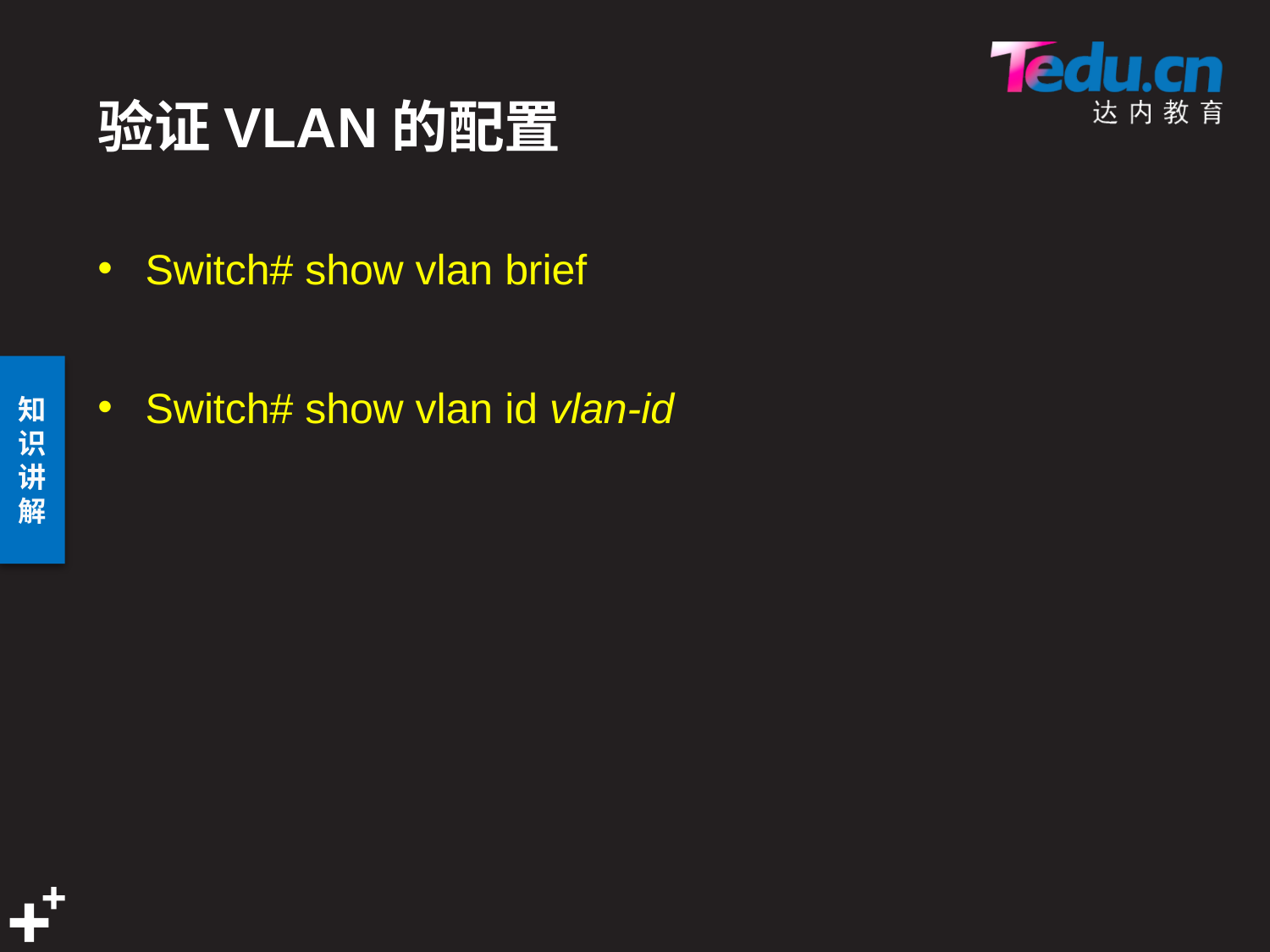

# 验证VLAN的配置
Switch# show vlan brief

Switch# show vlan id vlan-id